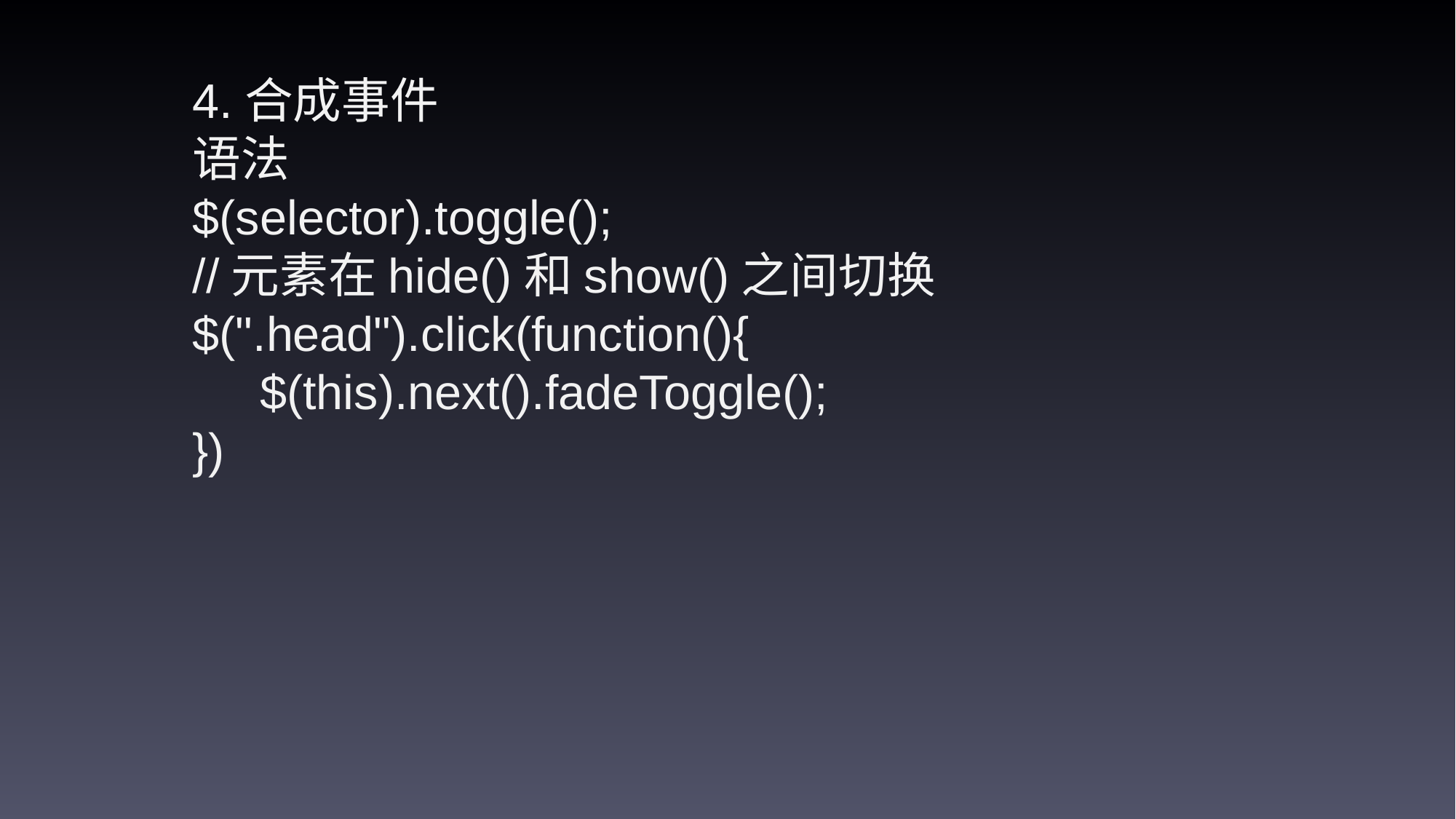

4.合成事件
语法
$(selector).toggle();
//元素在hide()和show()之间切换
$(".head").click(function(){
     $(this).next().fadeToggle();
})